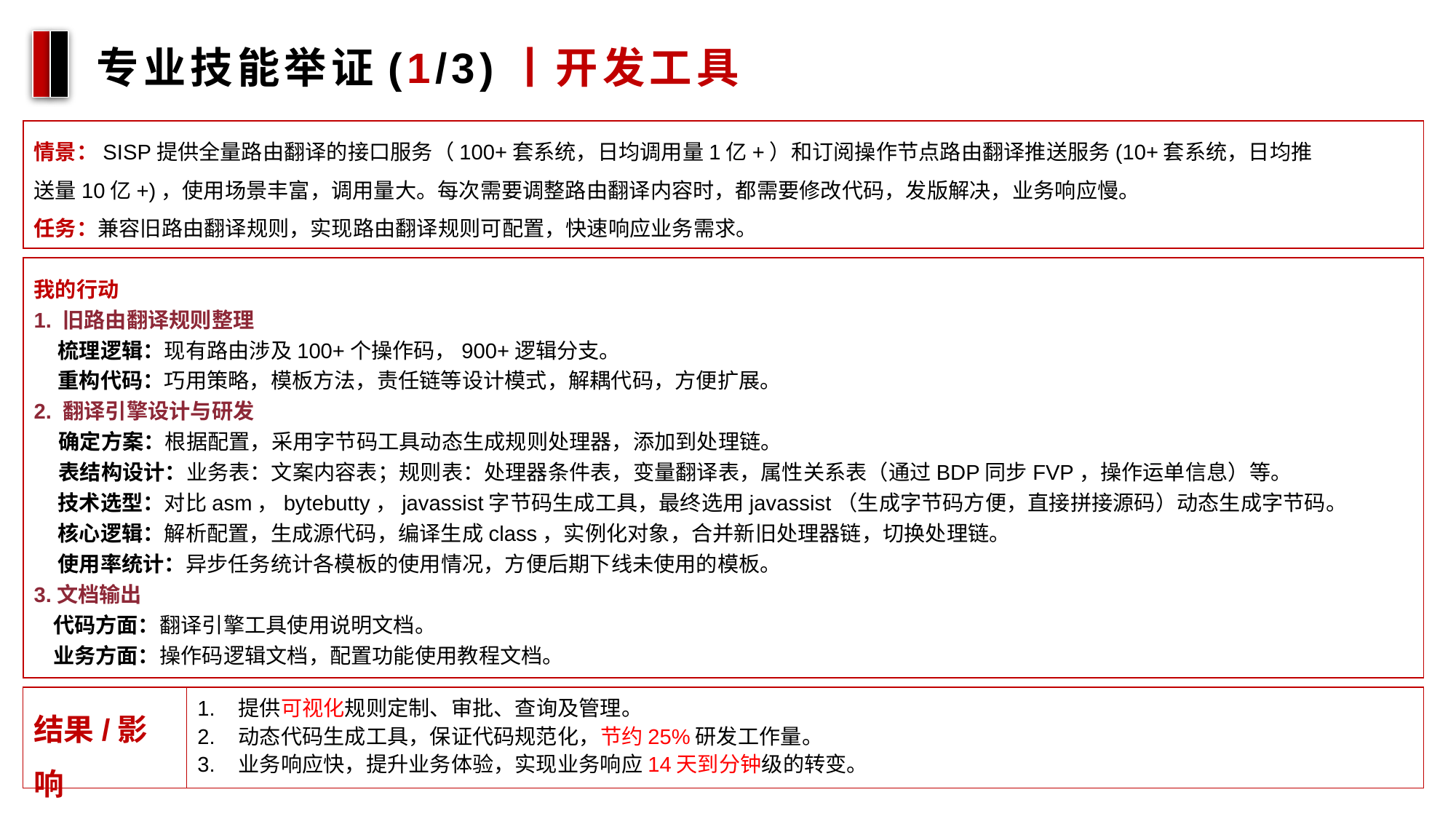

专业技能举证(1/3)丨开发工具

情景：SISP提供全量路由翻译的接口服务（100+套系统，日均调用量1亿+）和订阅操作节点路由翻译推送服务(10+套系统，日均推送量10亿+)，使用场景丰富，调用量大。每次需要调整路由翻译内容时，都需要修改代码，发版解决，业务响应慢。
任务：兼容旧路由翻译规则，实现路由翻译规则可配置，快速响应业务需求。

我的行动
1. 旧路由翻译规则整理
    梳理逻辑：现有路由涉及100+个操作码，900+逻辑分支。
    重构代码：巧用策略，模板方法，责任链等设计模式，解耦代码，方便扩展。
2. 翻译引擎设计与研发
    确定方案：根据配置，采用字节码工具动态生成规则处理器，添加到处理链。
    表结构设计：业务表：文案内容表；规则表：处理器条件表，变量翻译表，属性关系表（通过BDP同步FVP，操作运单信息）等。
    技术选型：对比asm，bytebutty，javassist字节码生成工具，最终选用javassist（生成字节码方便，直接拼接源码）动态生成字节码。
    核心逻辑：解析配置，生成源代码，编译生成class，实例化对象，合并新旧处理器链，切换处理链。
    使用率统计：异步任务统计各模板的使用情况，方便后期下线未使用的模板。
3.文档输出
   代码方面：翻译引擎工具使用说明文档。
   业务方面：操作码逻辑文档，配置功能使用教程文档。
结果/影响
提供可视化规则定制、审批、查询及管理。
动态代码生成工具，保证代码规范化，节约25%研发工作量。
业务响应快，提升业务体验，实现业务响应14天到分钟级的转变。